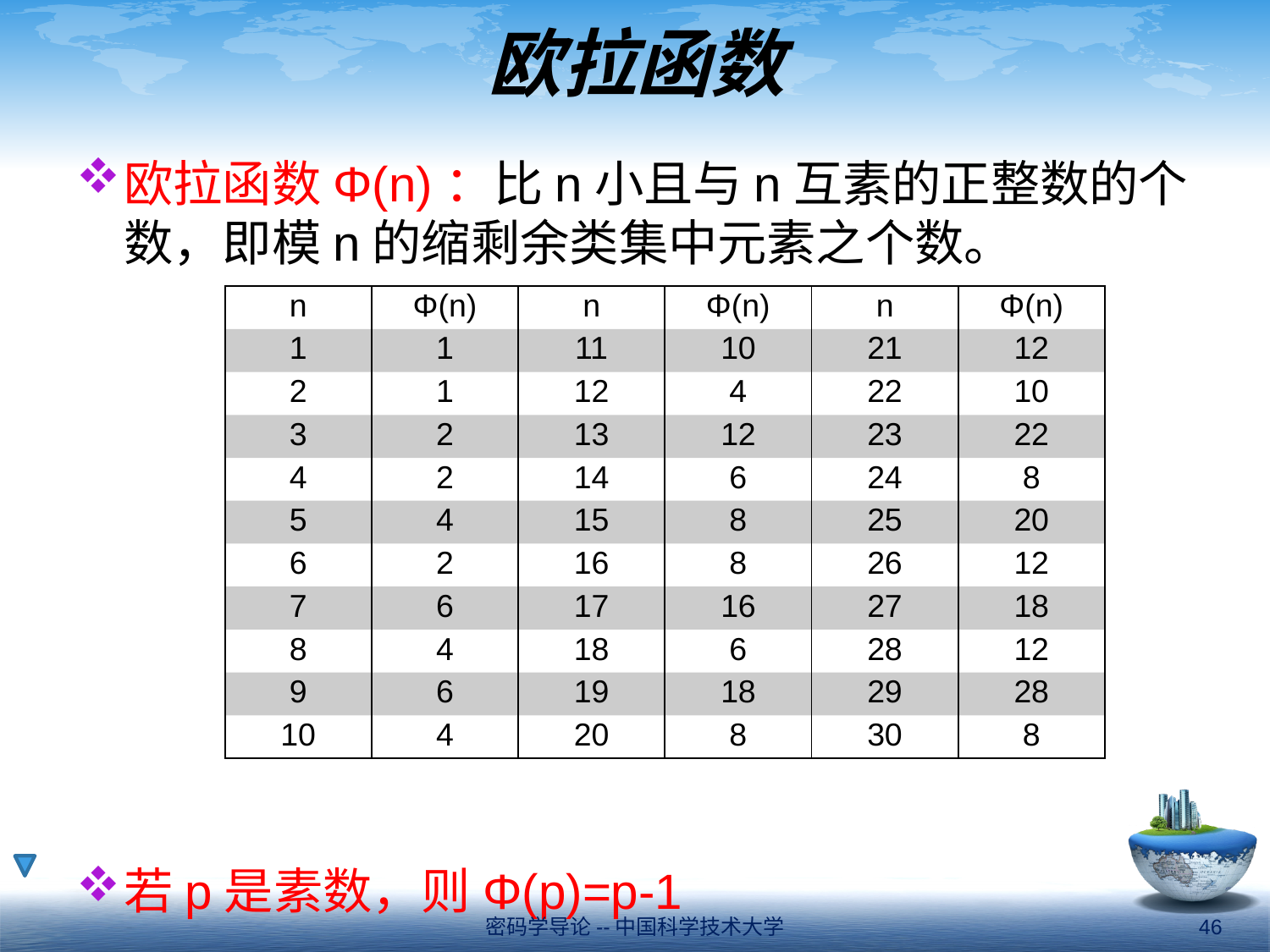

# 欧拉函数
欧拉函数Φ(n)：比n小且与n互素的正整数的个数，即模n的缩剩余类集中元素之个数。

若p是素数，则Φ(p)=p-1

| n | Φ(n) | n | Φ(n) | n | Φ(n) |
| --- | --- | --- | --- | --- | --- |
| 1 | 1 | 11 | 10 | 21 | 12 |
| 2 | 1 | 12 | 4 | 22 | 10 |
| 3 | 2 | 13 | 12 | 23 | 22 |
| 4 | 2 | 14 | 6 | 24 | 8 |
| 5 | 4 | 15 | 8 | 25 | 20 |
| 6 | 2 | 16 | 8 | 26 | 12 |
| 7 | 6 | 17 | 16 | 27 | 18 |
| 8 | 4 | 18 | 6 | 28 | 12 |
| 9 | 6 | 19 | 18 | 29 | 28 |
| 10 | 4 | 20 | 8 | 30 | 8 |

密码学导论--中国科学技术大学
46